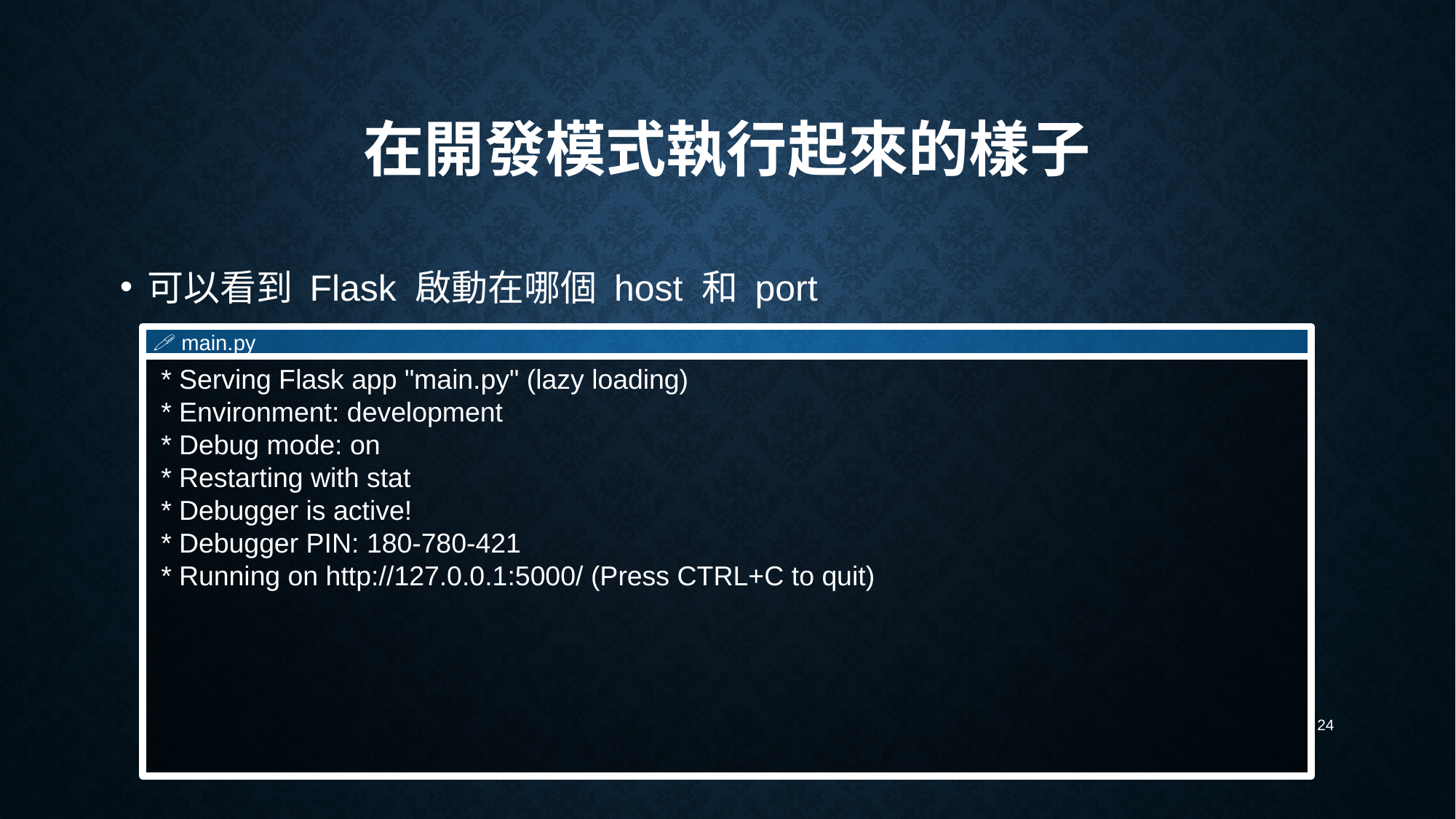

# 在開發模式執行起來的樣子
可以看到 Flask 啟動在哪個 host 和 port
🖊 main.py
 * Serving Flask app "main.py" (lazy loading)
 * Environment: development
 * Debug mode: on
 * Restarting with stat
 * Debugger is active!
 * Debugger PIN: 180-780-421
 * Running on http://127.0.0.1:5000/ (Press CTRL+C to quit)
24